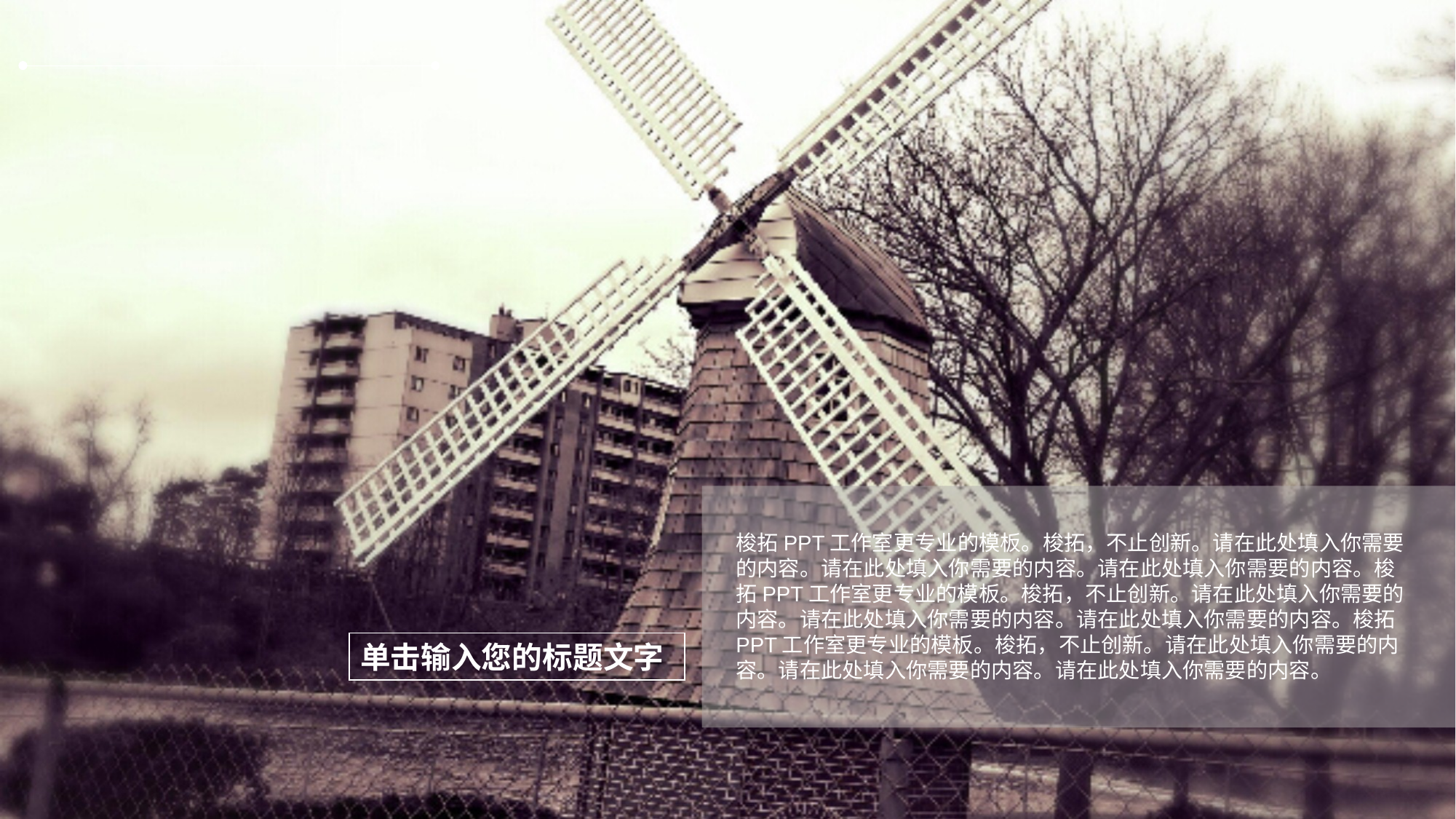

梭拓PPT工作室更专业的模板。梭拓，不止创新。请在此处填入你需要的内容。请在此处填入你需要的内容。请在此处填入你需要的内容。梭拓PPT工作室更专业的模板。梭拓，不止创新。请在此处填入你需要的内容。请在此处填入你需要的内容。请在此处填入你需要的内容。梭拓PPT工作室更专业的模板。梭拓，不止创新。请在此处填入你需要的内容。请在此处填入你需要的内容。请在此处填入你需要的内容。
单击输入您的标题文字